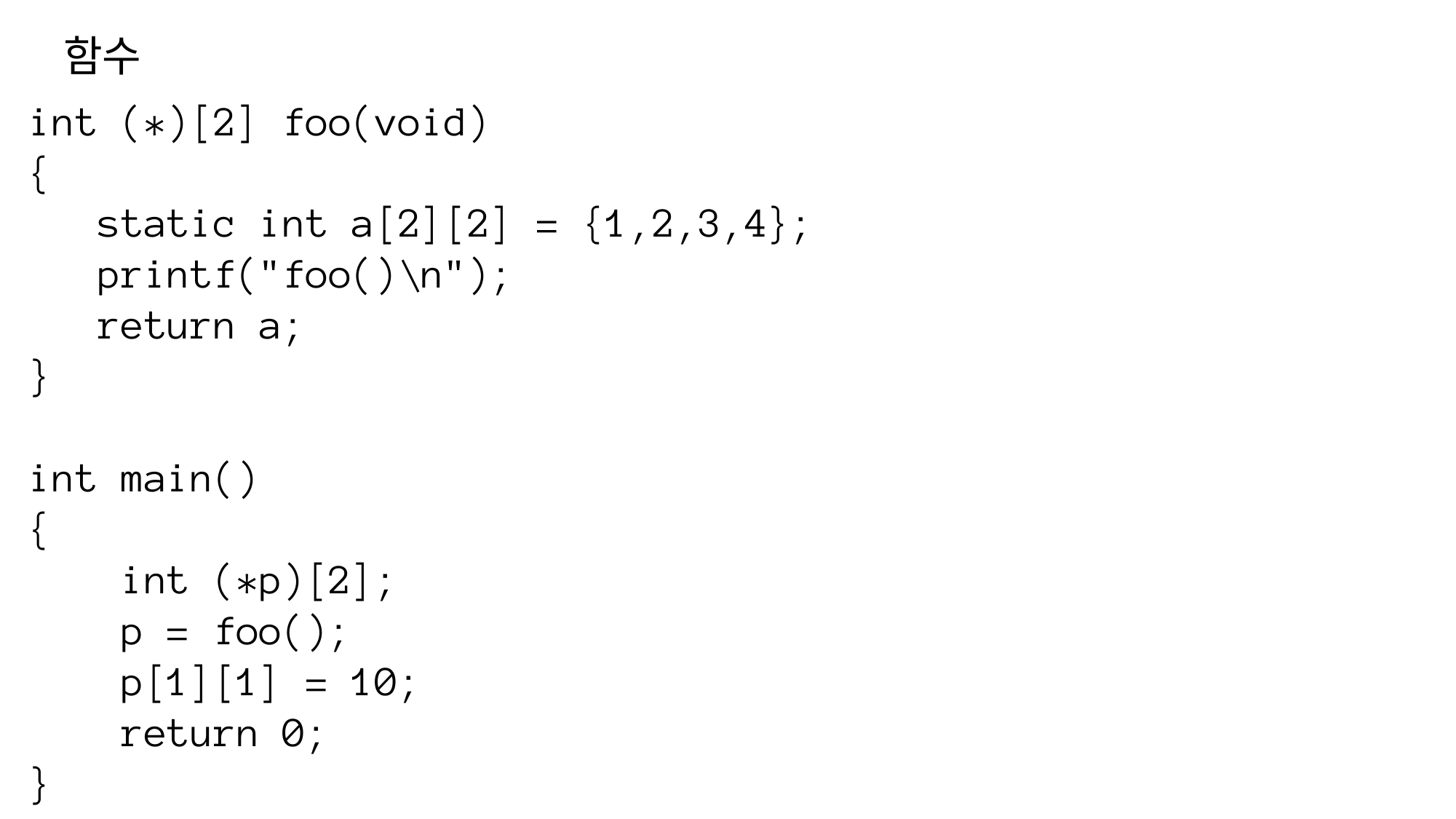

함수
int (*)[2] foo(void)
{
   static int a[2][2] = {1,2,3,4};
   printf("foo()\n");
   return a;
}

int main()
{
    int (*p)[2];
    p = foo();
    p[1][1] = 10;
    return 0;
}